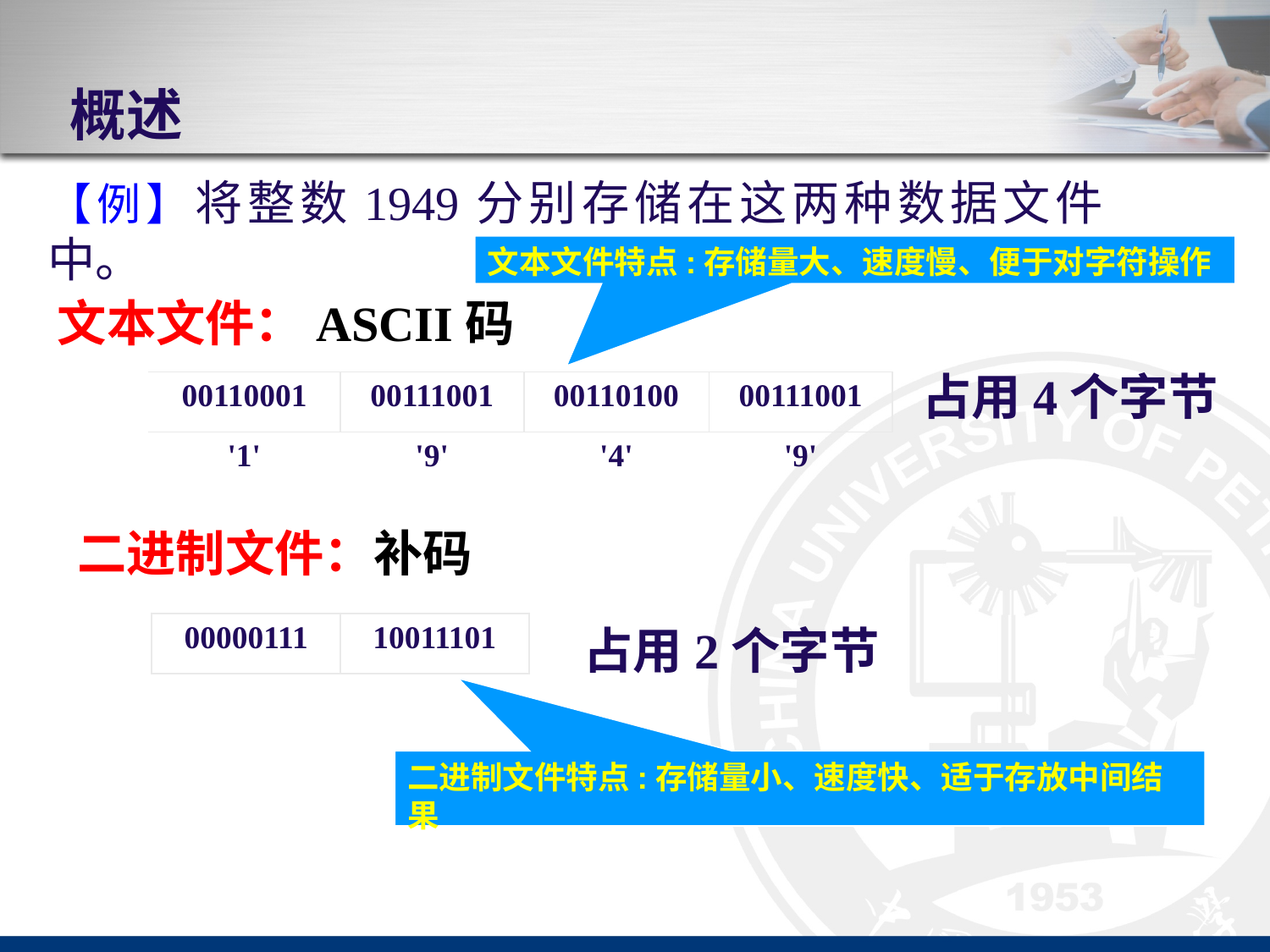

# 概述
【例】将整数1949分别存储在这两种数据文件中。
文本文件特点:存储量大、速度慢、便于对字符操作
文本文件：ASCII码
占用4个字节
| 00110001 | 00111001 | 00110100 | 00111001 |
| --- | --- | --- | --- |
| '1' | '9' | '4' | '9' |
二进制文件：补码
| 00000111 | 10011101 |
| --- | --- |
占用2个字节
二进制文件特点:存储量小、速度快、适于存放中间结果